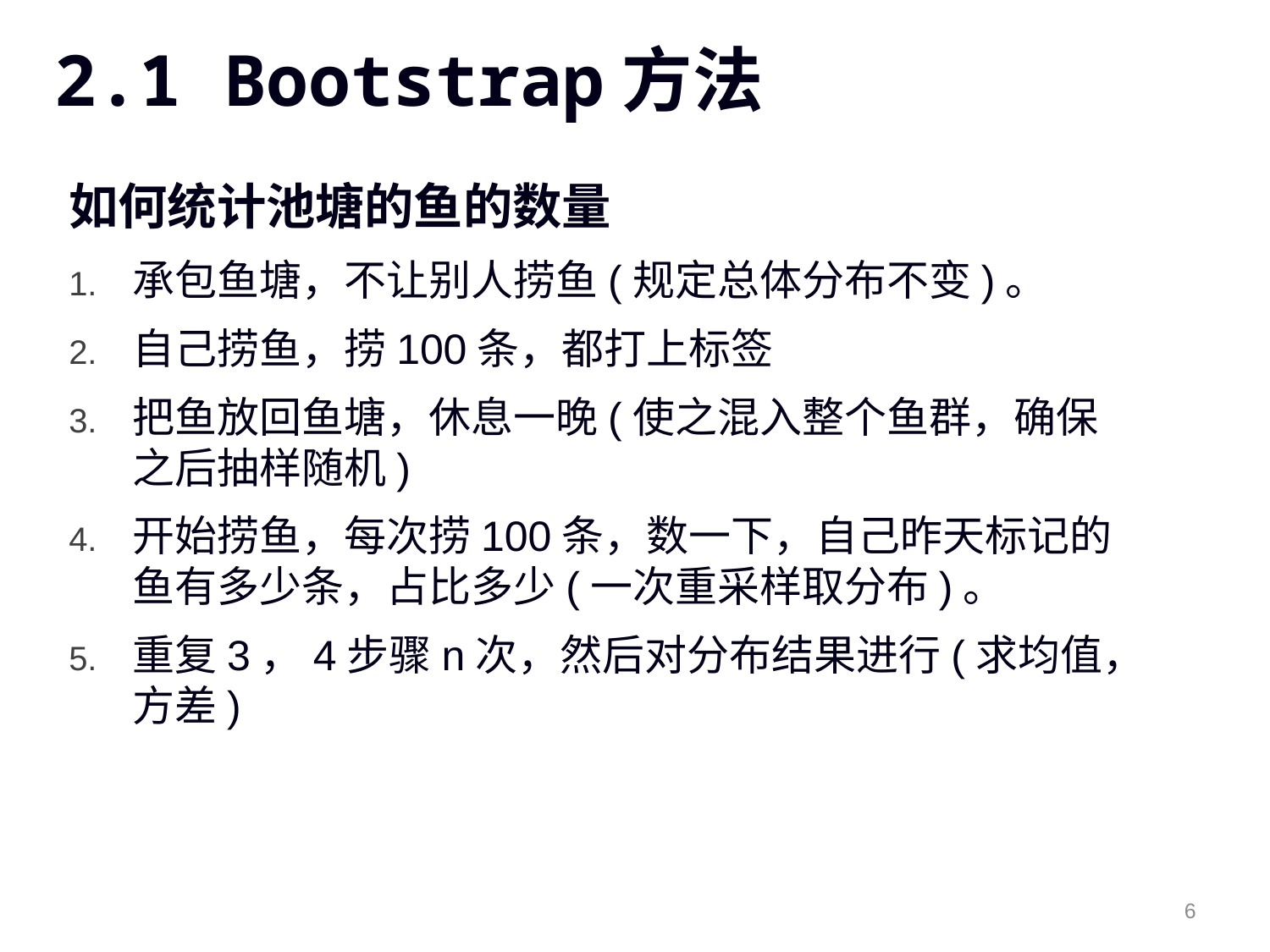

# 2.1 Bootstrap方法
如何统计池塘的鱼的数量
承包鱼塘，不让别人捞鱼(规定总体分布不变)。
自己捞鱼，捞100条，都打上标签
把鱼放回鱼塘，休息一晚(使之混入整个鱼群，确保之后抽样随机)
开始捞鱼，每次捞100条，数一下，自己昨天标记的鱼有多少条，占比多少(一次重采样取分布)。
重复3，4步骤n次，然后对分布结果进行(求均值，方差)